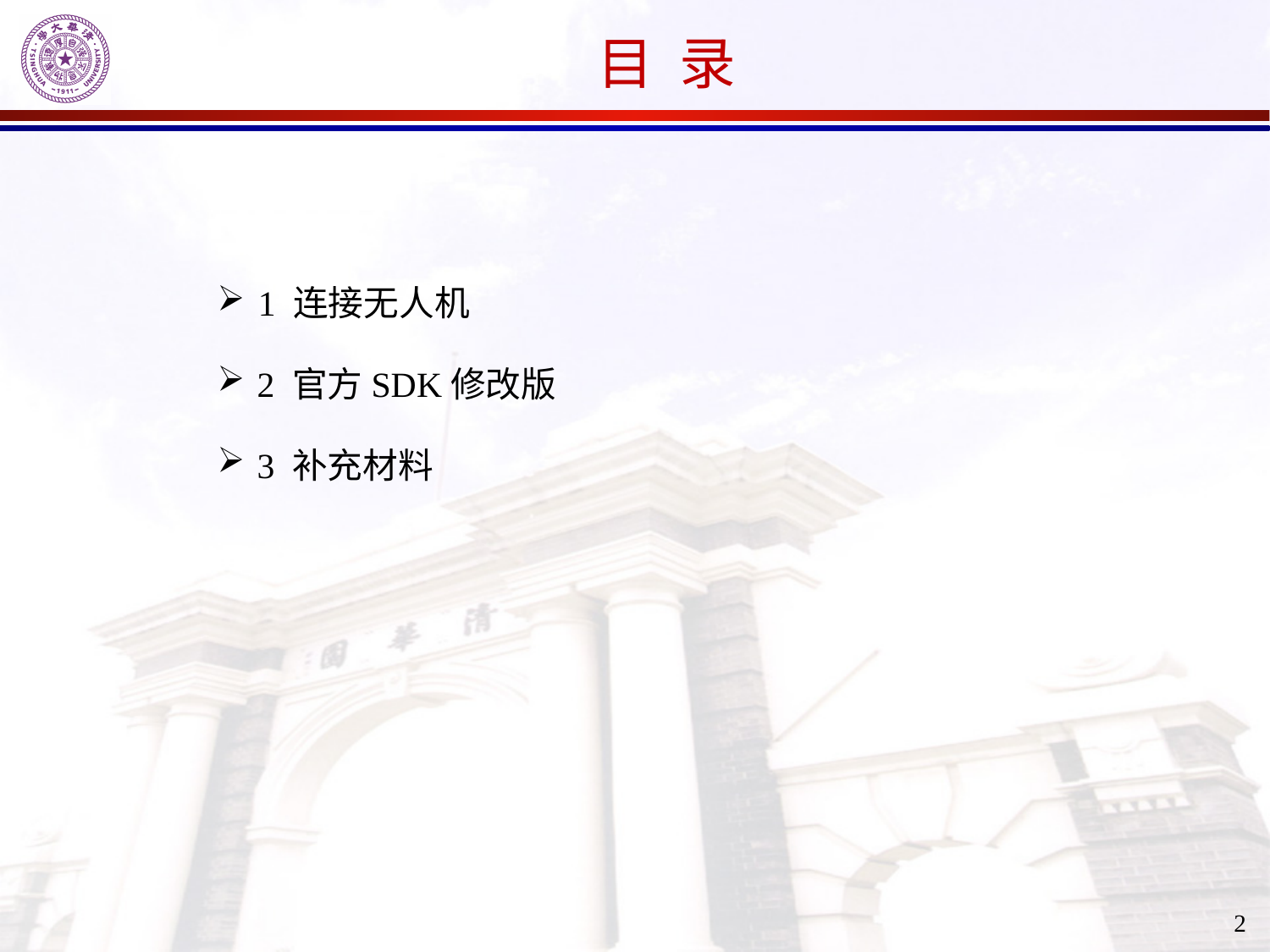

# 目  录
 1 连接无人机
2 官方SDK修改版
3 补充材料
2